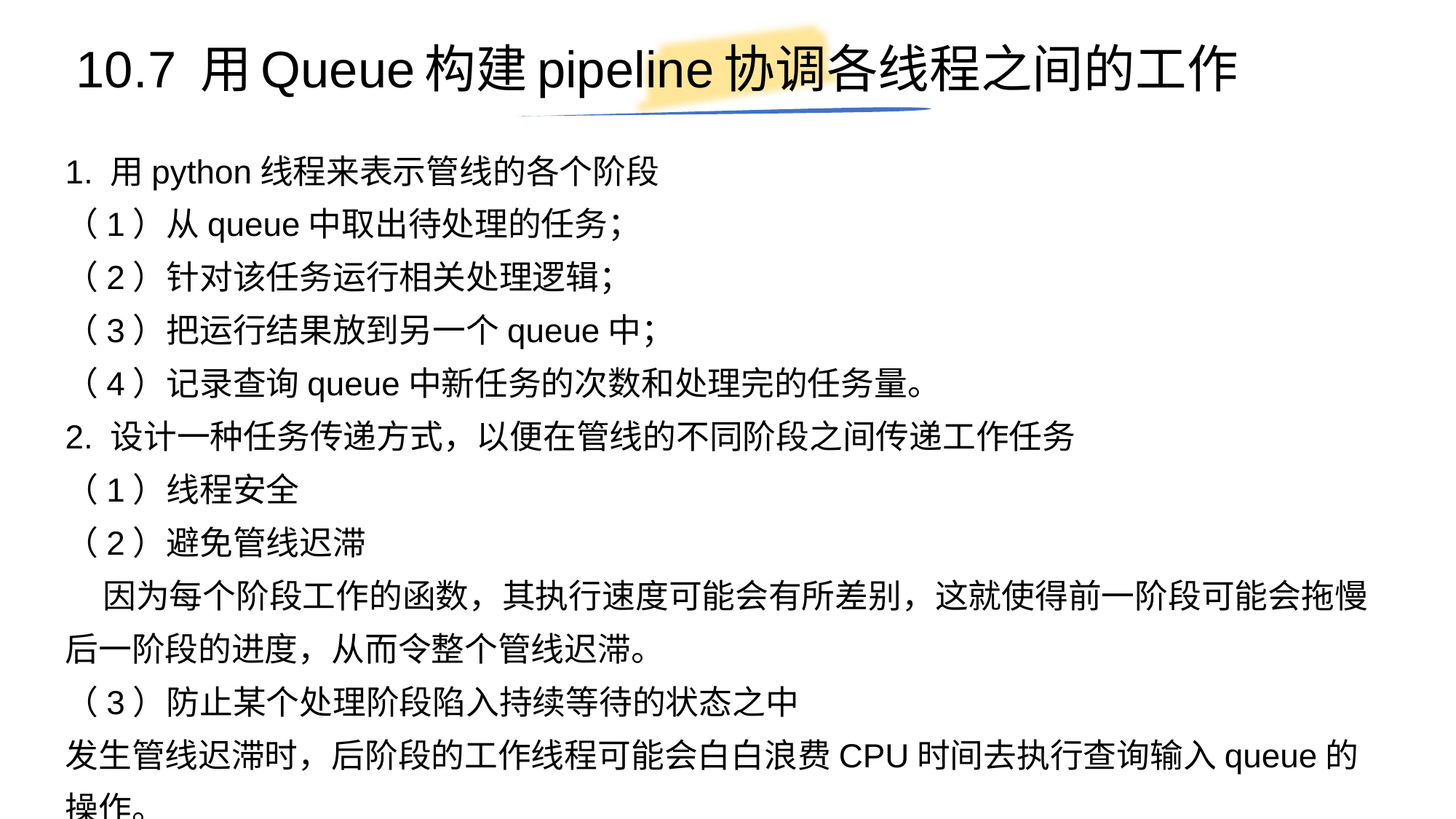

# 10.7 用Queue构建pipeline协调各线程之间的工作

1. 用python线程来表示管线的各个阶段
（1）从queue中取出待处理的任务；
（2）针对该任务运行相关处理逻辑；
（3）把运行结果放到另一个queue中；
（4）记录查询queue中新任务的次数和处理完的任务量。
2. 设计一种任务传递方式，以便在管线的不同阶段之间传递工作任务
（1）线程安全
（2）避免管线迟滞
    因为每个阶段工作的函数，其执行速度可能会有所差别，这就使得前一阶段可能会拖慢后一阶段的进度，从而令整个管线迟滞。
（3）防止某个处理阶段陷入持续等待的状态之中
发生管线迟滞时，后阶段的工作线程可能会白白浪费CPU时间去执行查询输入queue的操作。
（4）追踪工作状态
判断所有任务是否都彻底执行完毕
（5）停止工作线程
当所有任务执行完毕之后，通知worker线程停止。
（5）防止内存膨胀
当发生管线迟滞时，避免阶段间队列容量不断增大而耗尽内存，进而崩溃。